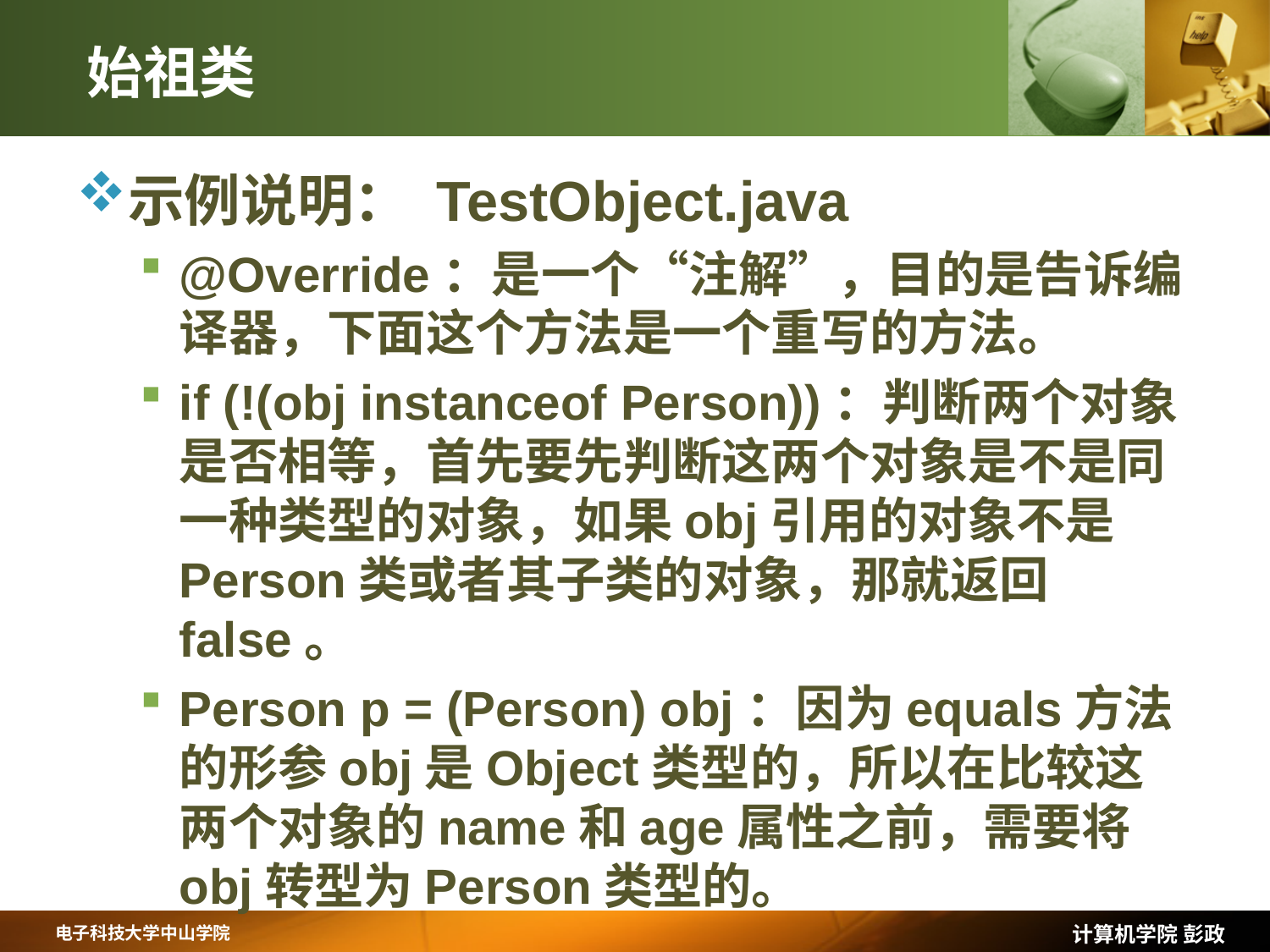

# 始祖类
示例说明： TestObject.java
@Override：是一个“注解”，目的是告诉编译器，下面这个方法是一个重写的方法。
if (!(obj instanceof Person))：判断两个对象是否相等，首先要先判断这两个对象是不是同一种类型的对象，如果obj引用的对象不是Person类或者其子类的对象，那就返回false。
Person p = (Person) obj：因为equals方法的形参obj是Object类型的，所以在比较这两个对象的name和age属性之前，需要将obj转型为Person类型的。
计算机学院 彭政
电子科技大学中山学院